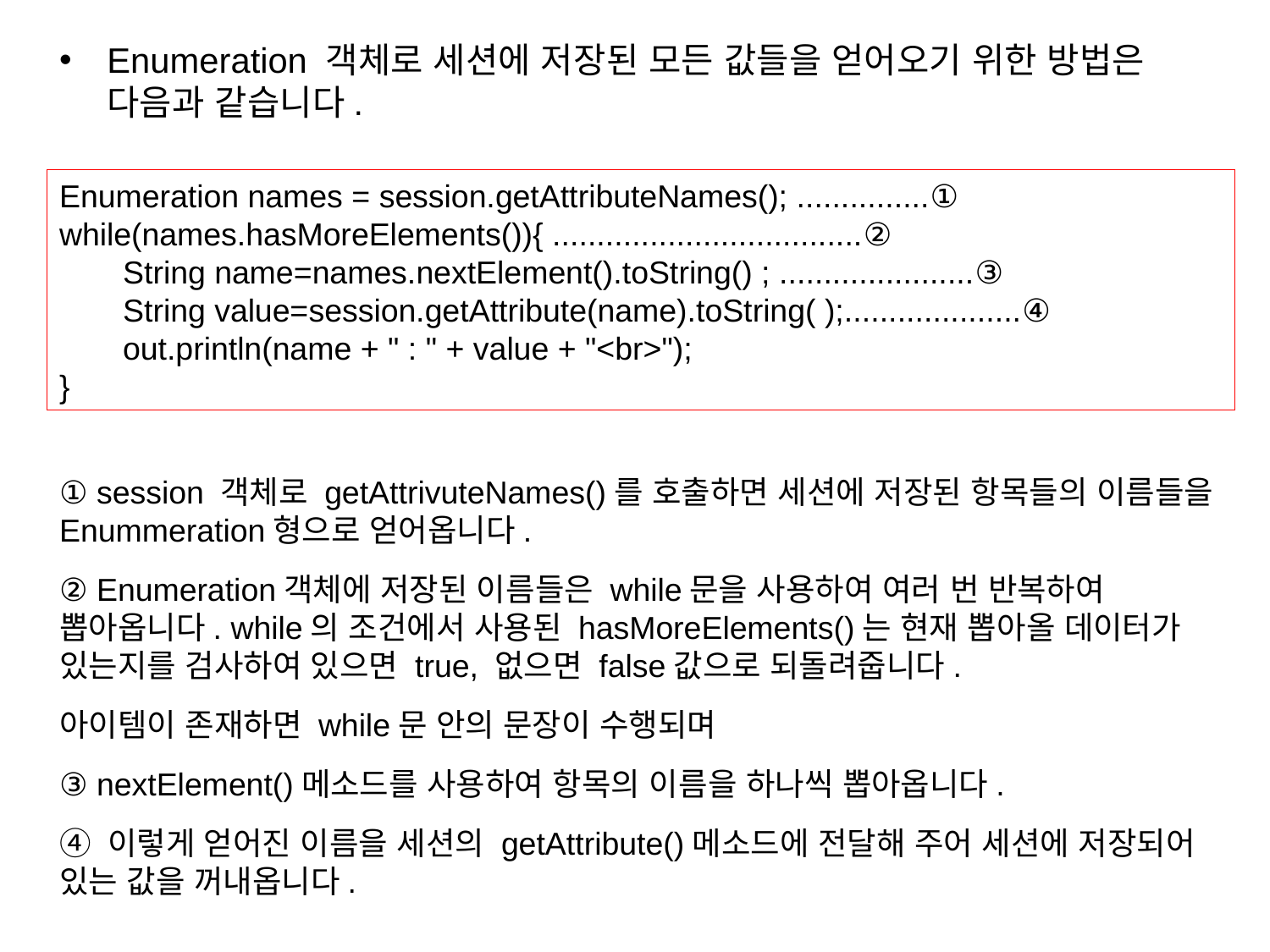

Enumeration 객체로 세션에 저장된 모든 값들을 얻어오기 위한 방법은 다음과 같습니다.
Enumeration names = session.getAttributeNames(); ...............①
while(names.hasMoreElements()){ ...................................②
String name=names.nextElement().toString() ; ......................③
String value=session.getAttribute(name).toString( );....................④
out.println(name + " : " + value + "<br>");
}

① session 객체로 getAttrivuteNames()를 호출하면 세션에 저장된 항목들의 이름들을  Enummeration형으로 얻어옵니다.
② Enumeration객체에 저장된 이름들은 while문을 사용하여 여러 번 반복하여 뽑아옵니다. while의 조건에서 사용된 hasMoreElements()는 현재 뽑아올 데이터가 있는지를 검사하여 있으면 true, 없으면 false값으로 되돌려줍니다.
아이템이 존재하면 while문 안의 문장이 수행되며
③ nextElement()메소드를 사용하여 항목의 이름을 하나씩 뽑아옵니다.
④ 이렇게 얻어진 이름을 세션의 getAttribute()메소드에 전달해 주어 세션에 저장되어 있는 값을 꺼내옵니다.